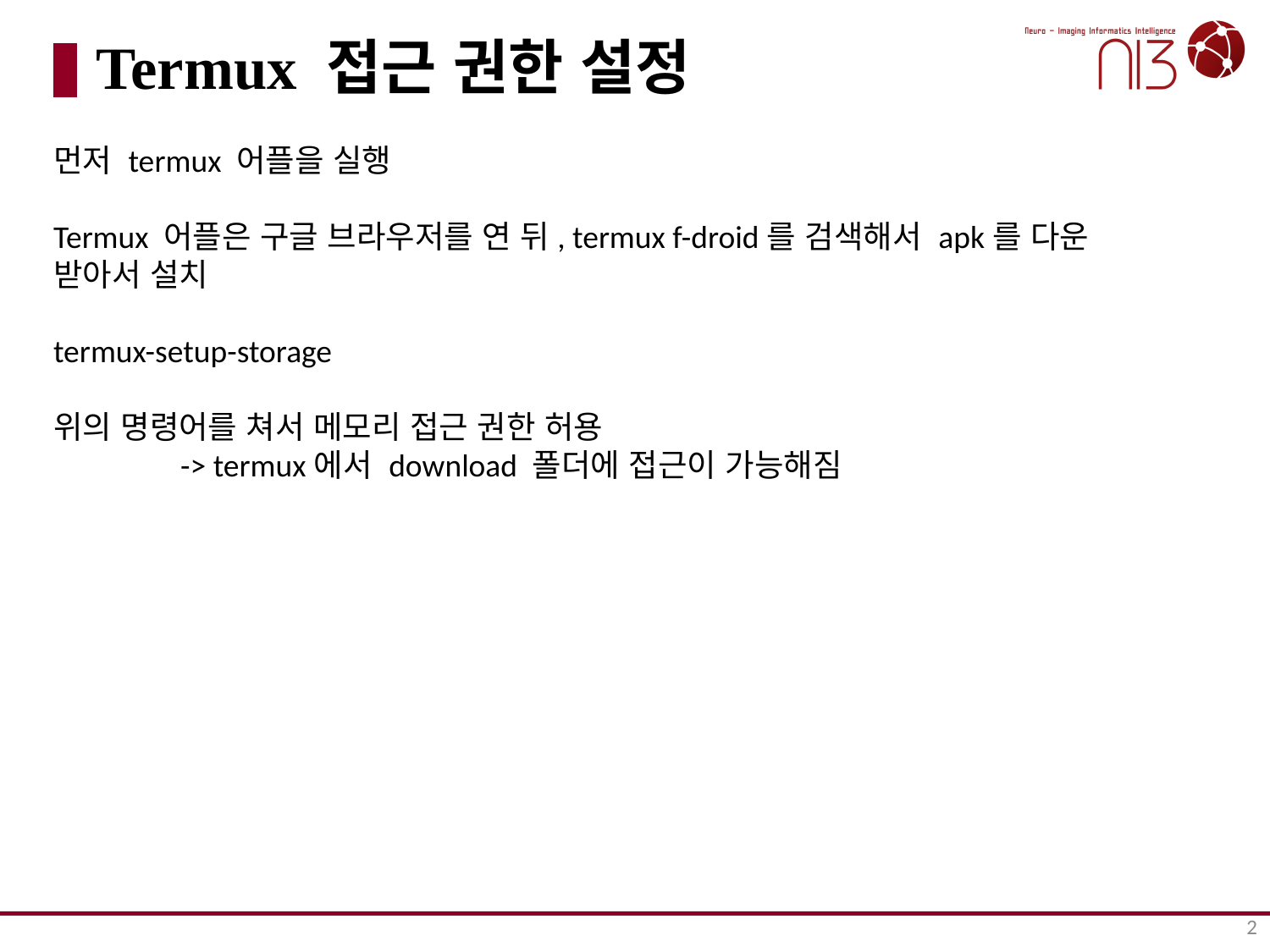

# Termux 접근 권한 설정
먼저 termux 어플을 실행

Termux 어플은 구글 브라우저를 연 뒤, termux f-droid를 검색해서 apk를 다운 받아서 설치

termux-setup-storage

위의 명령어를 쳐서 메모리 접근 권한 허용
	-> termux에서 download 폴더에 접근이 가능해짐
2